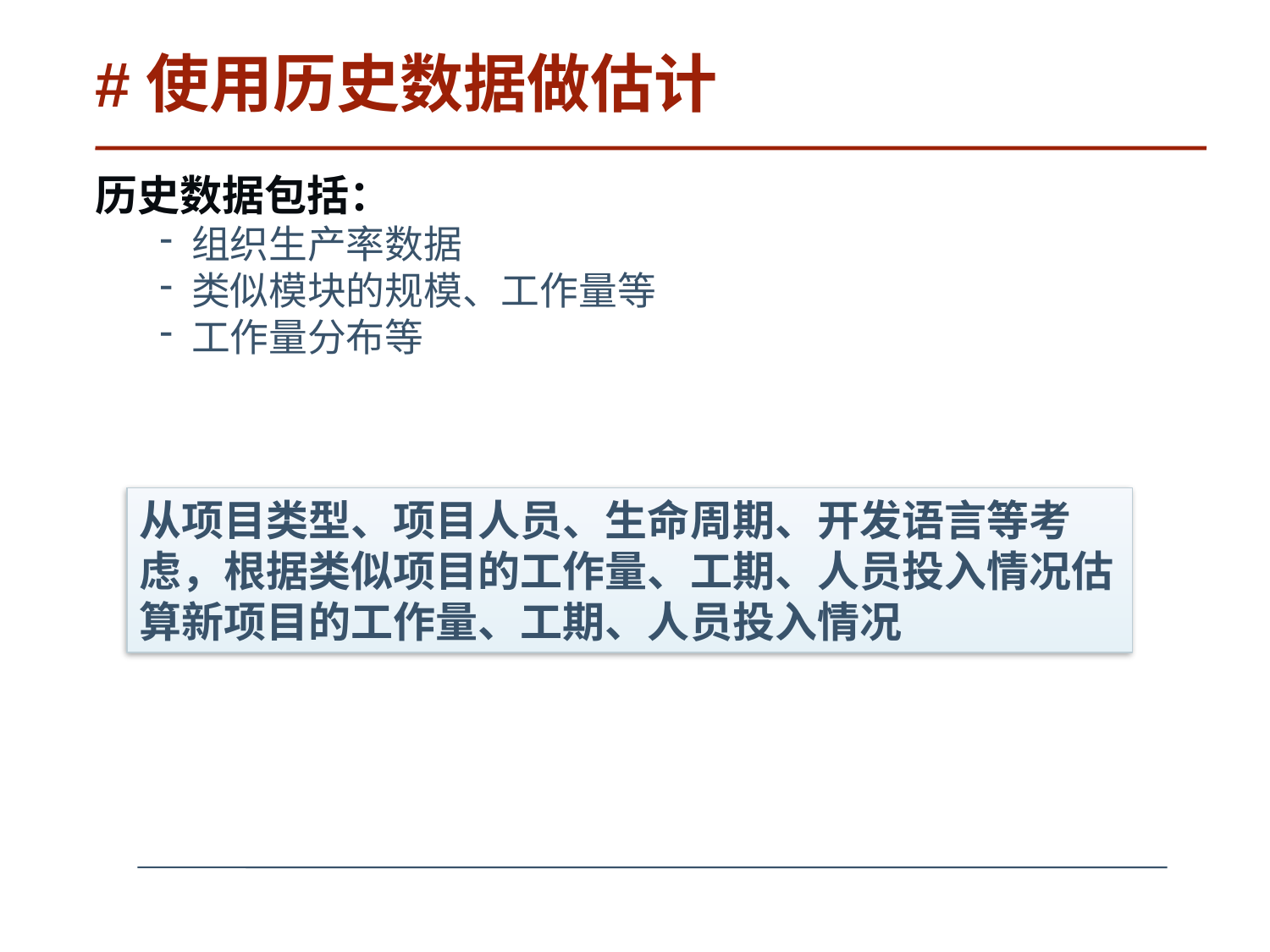

# #使用历史数据做估计
历史数据包括：
组织生产率数据
类似模块的规模、工作量等
工作量分布等

从项目类型、项目人员、生命周期、开发语言等考虑，根据类似项目的工作量、工期、人员投入情况估算新项目的工作量、工期、人员投入情况